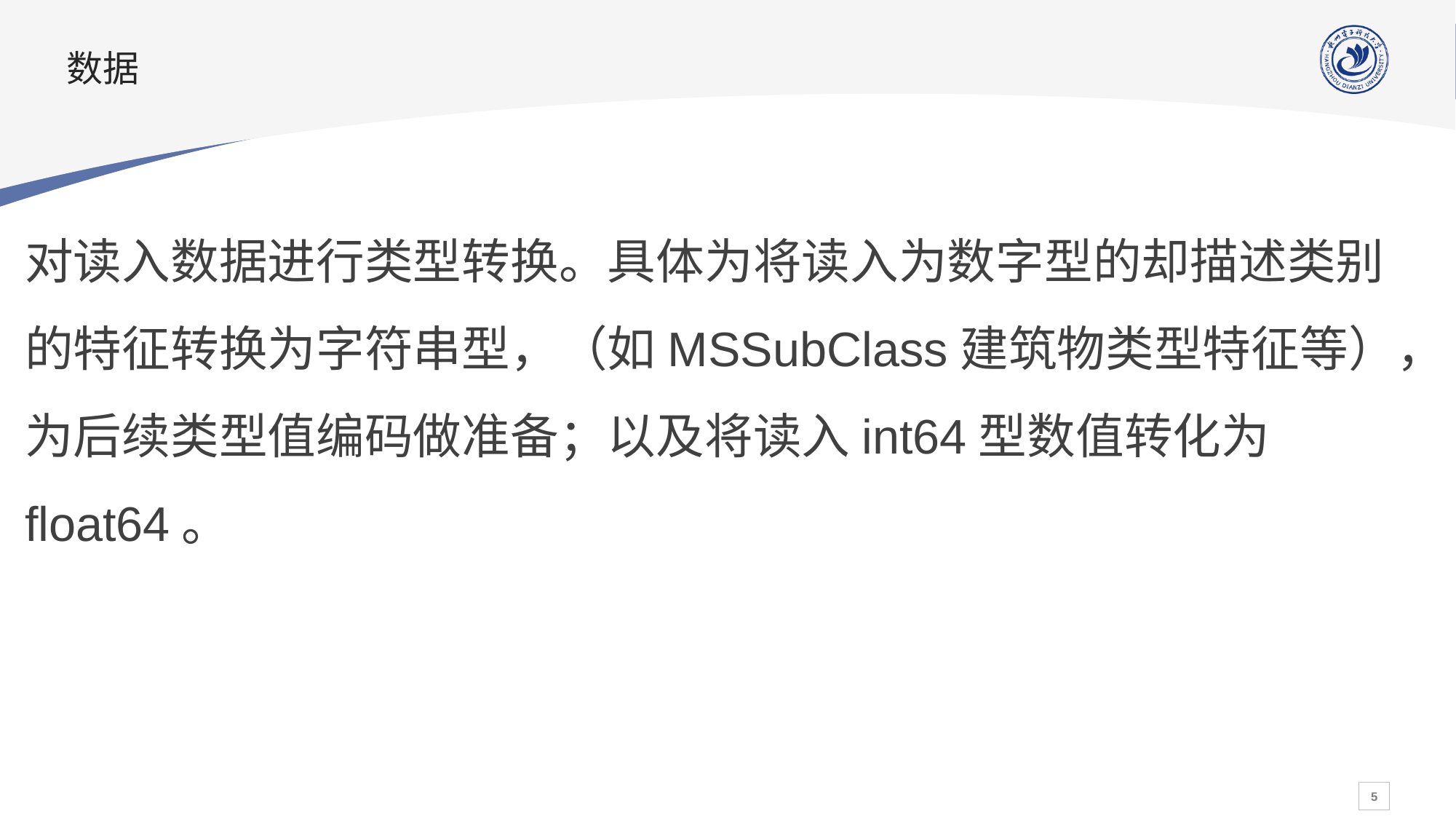

# 数据
对读入数据进行类型转换。具体为将读入为数字型的却描述类别的特征转换为字符串型，（如MSSubClass建筑物类型特征等），为后续类型值编码做准备；以及将读入int64型数值转化为float64。